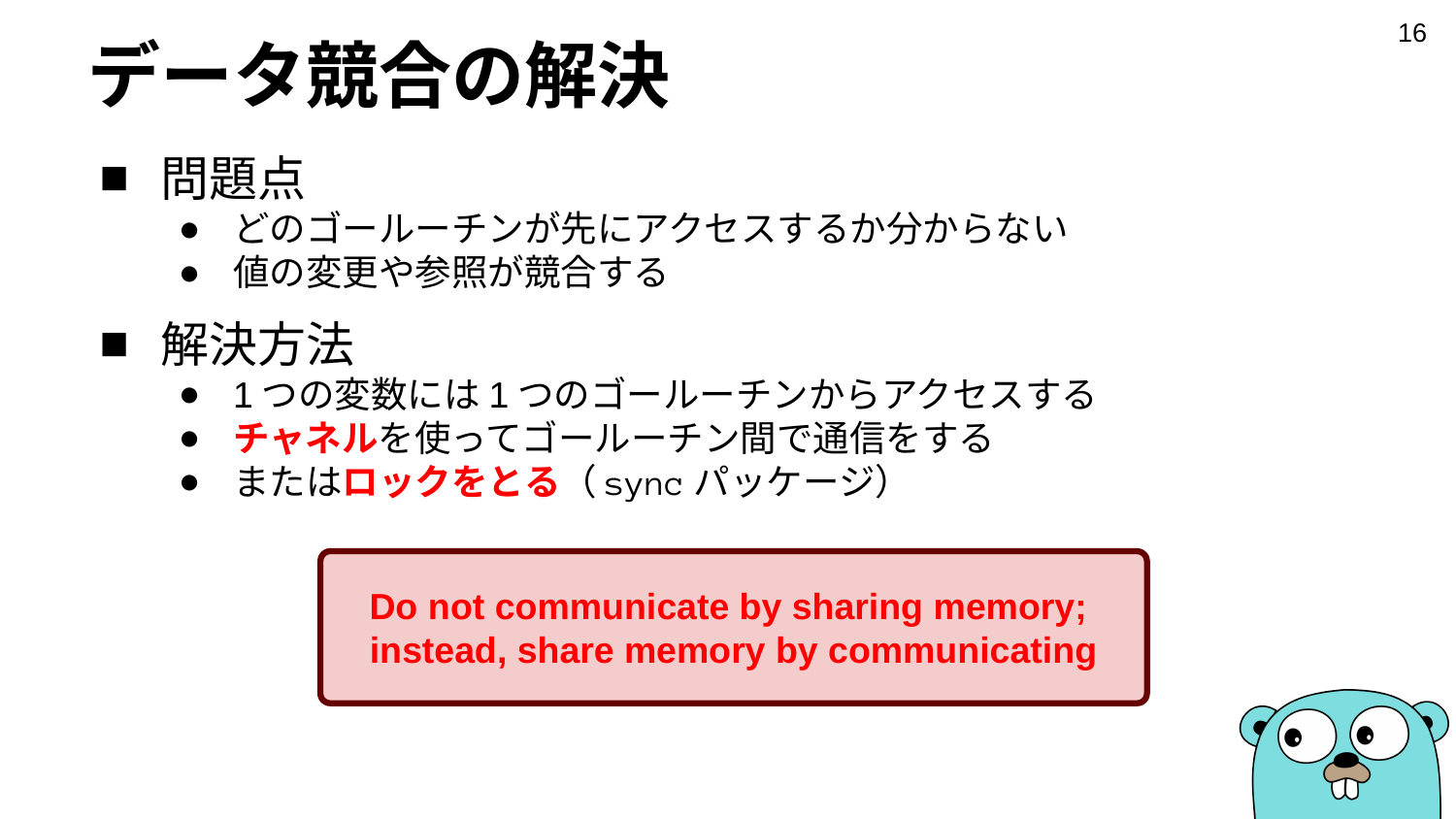

16
# データ競合の解決
問題点
どのゴールーチンが先にアクセスするか分からない
値の変更や参照が競合する
解決方法
1つの変数には1つのゴールーチンからアクセスする
チャネルを使ってゴールーチン間で通信をする
またはロックをとる（syncパッケージ）
Do not communicate by sharing memory;
instead, share memory by communicating